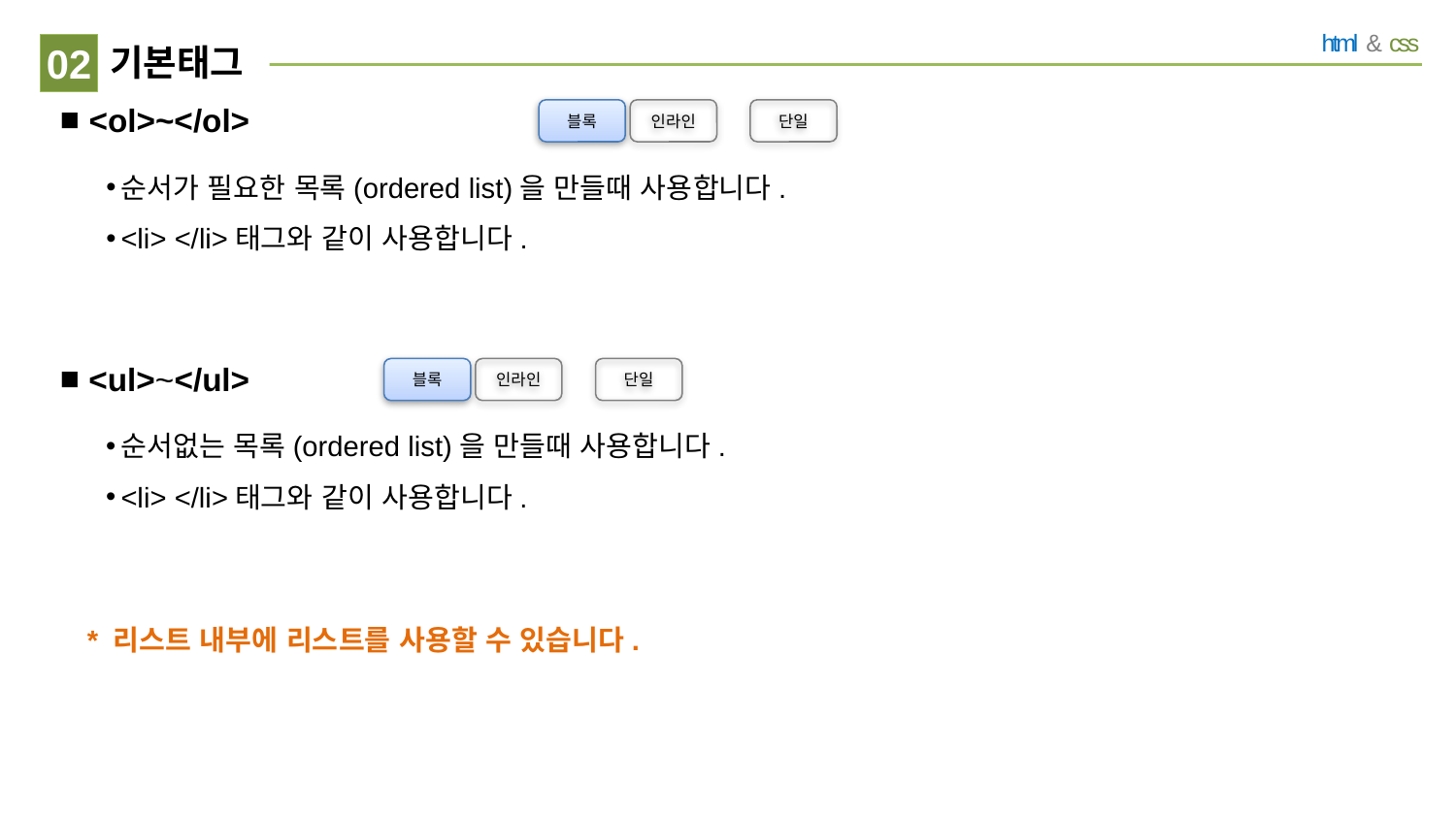

02
# 기본태그
<ol>~</ol>
블록
인라인
단일
순서가 필요한 목록(ordered list)을 만들때 사용합니다.
<li> </li>태그와 같이 사용합니다.
<ul>~</ul>

블록
인라인
단일
순서없는 목록(ordered list)을 만들때 사용합니다.
<li> </li>태그와 같이 사용합니다.
* 리스트 내부에 리스트를 사용할 수 있습니다.